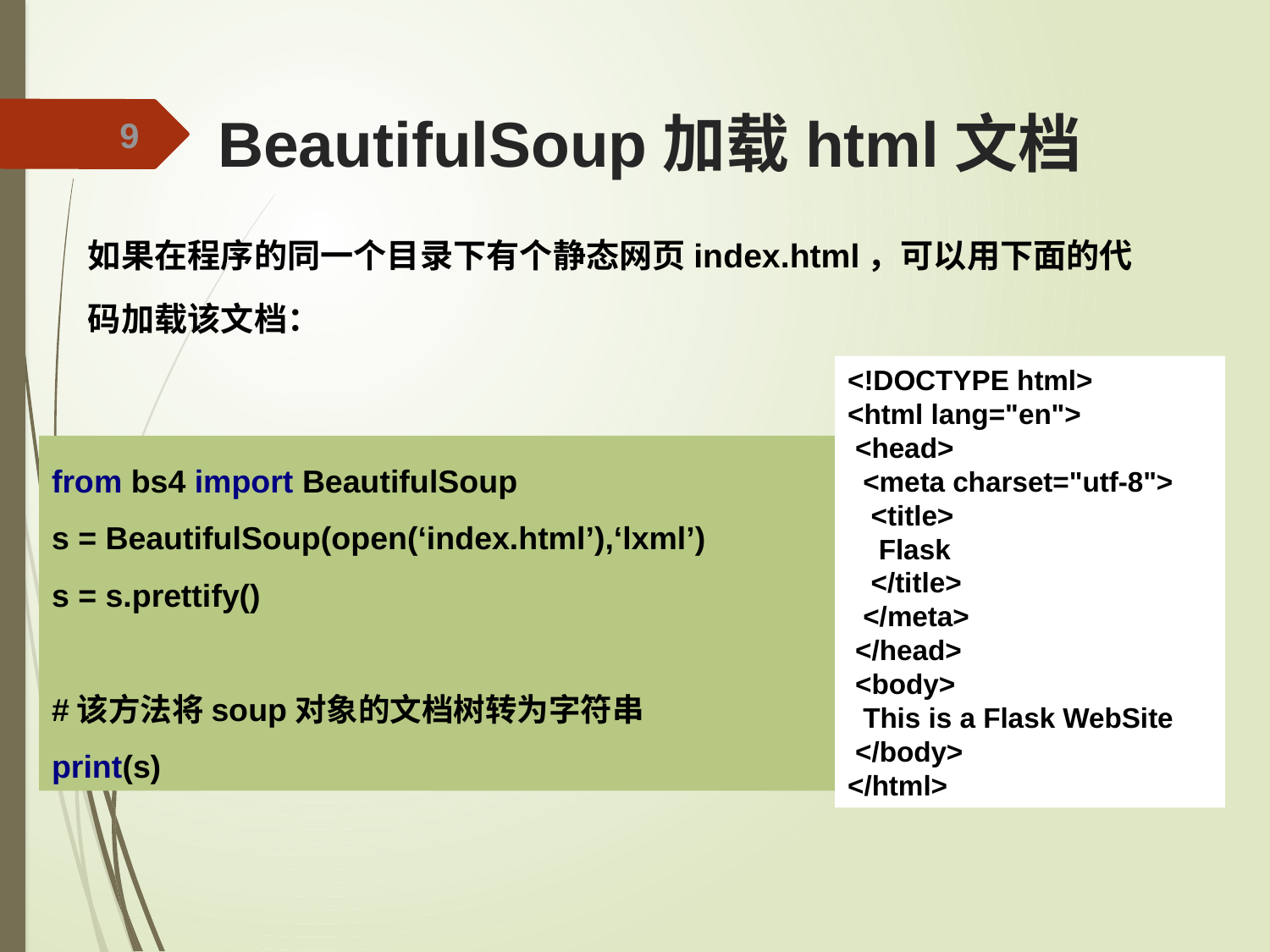

# BeautifulSoup加载html文档
9
如果在程序的同一个目录下有个静态网页index.html，可以用下面的代码加载该文档：
<!DOCTYPE html>
<html lang="en">
 <head>
  <meta charset="utf-8">
   <title>
    Flask
   </title>
  </meta>
 </head>
 <body>
  This is a Flask WebSite
 </body>
</html>
from bs4 import BeautifulSoup
s = BeautifulSoup(open(‘index.html’),‘lxml’)
s = s.prettify()
#该方法将soup对象的文档树转为字符串
print(s)